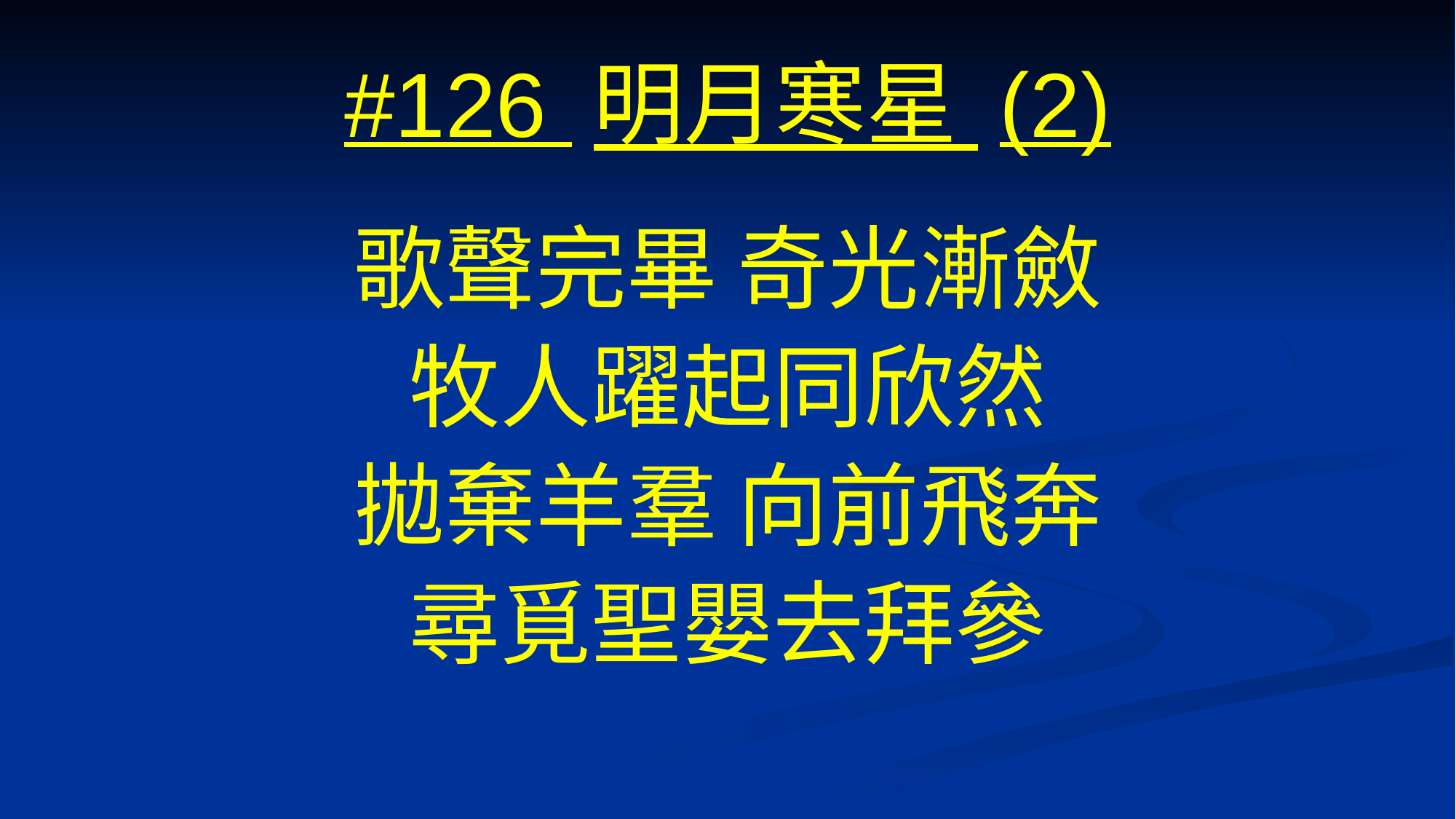

# #126 明月寒星 (2)
歌聲完畢 奇光漸斂
牧人躍起同欣然
拋棄羊羣 向前飛奔
尋覓聖嬰去拜參